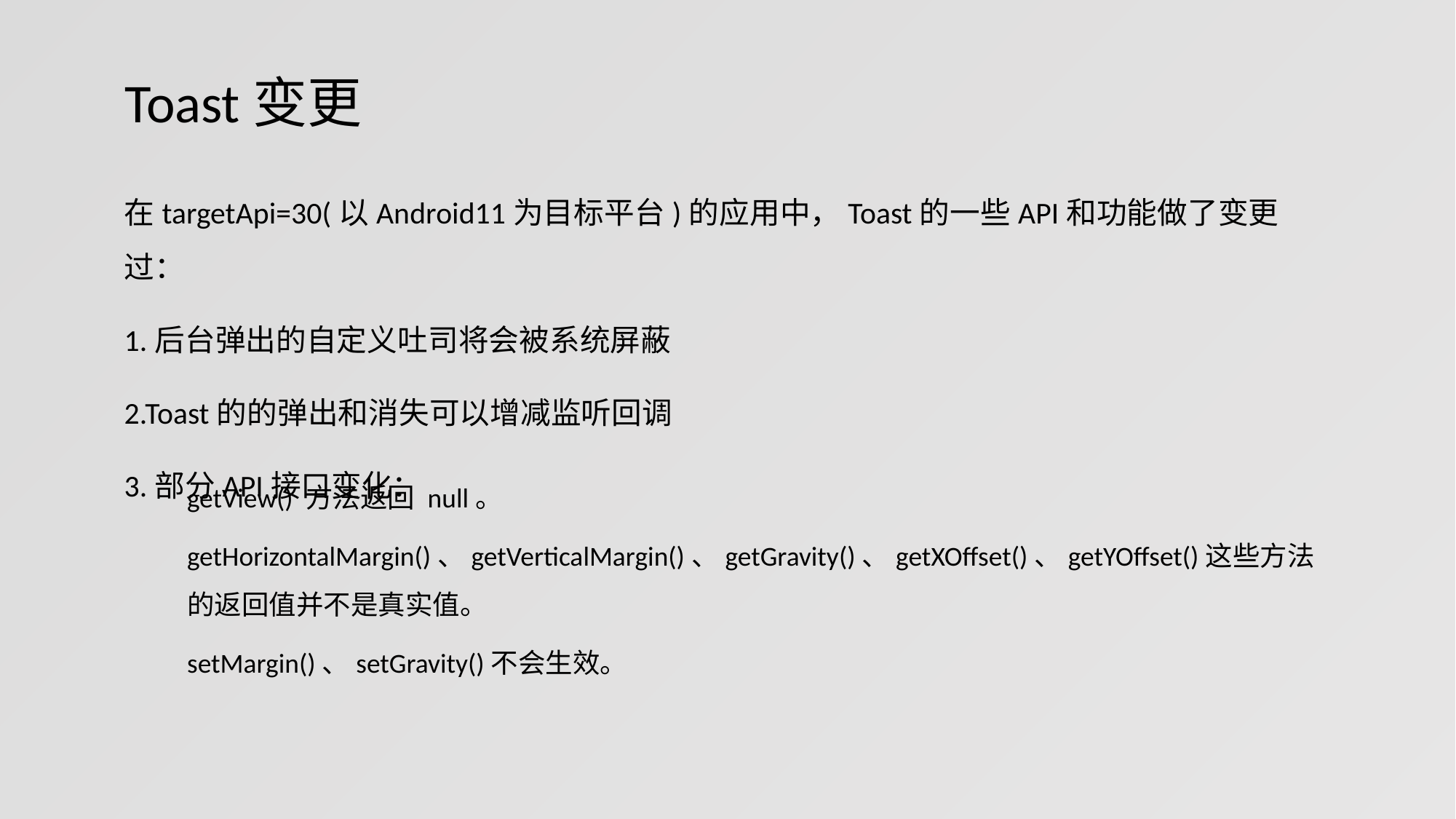

# Toast变更
在targetApi=30(以Android11为目标平台)的应用中，Toast的一些API和功能做了变更过：
1.后台弹出的自定义吐司将会被系统屏蔽
2.Toast的的弹出和消失可以增减监听回调
3.部分API接口变化：

getView() 方法返回 null。
getHorizontalMargin()、getVerticalMargin()、getGravity()、getXOffset()、getYOffset()这些方法的返回值并不是真实值。
setMargin()、setGravity()不会生效。